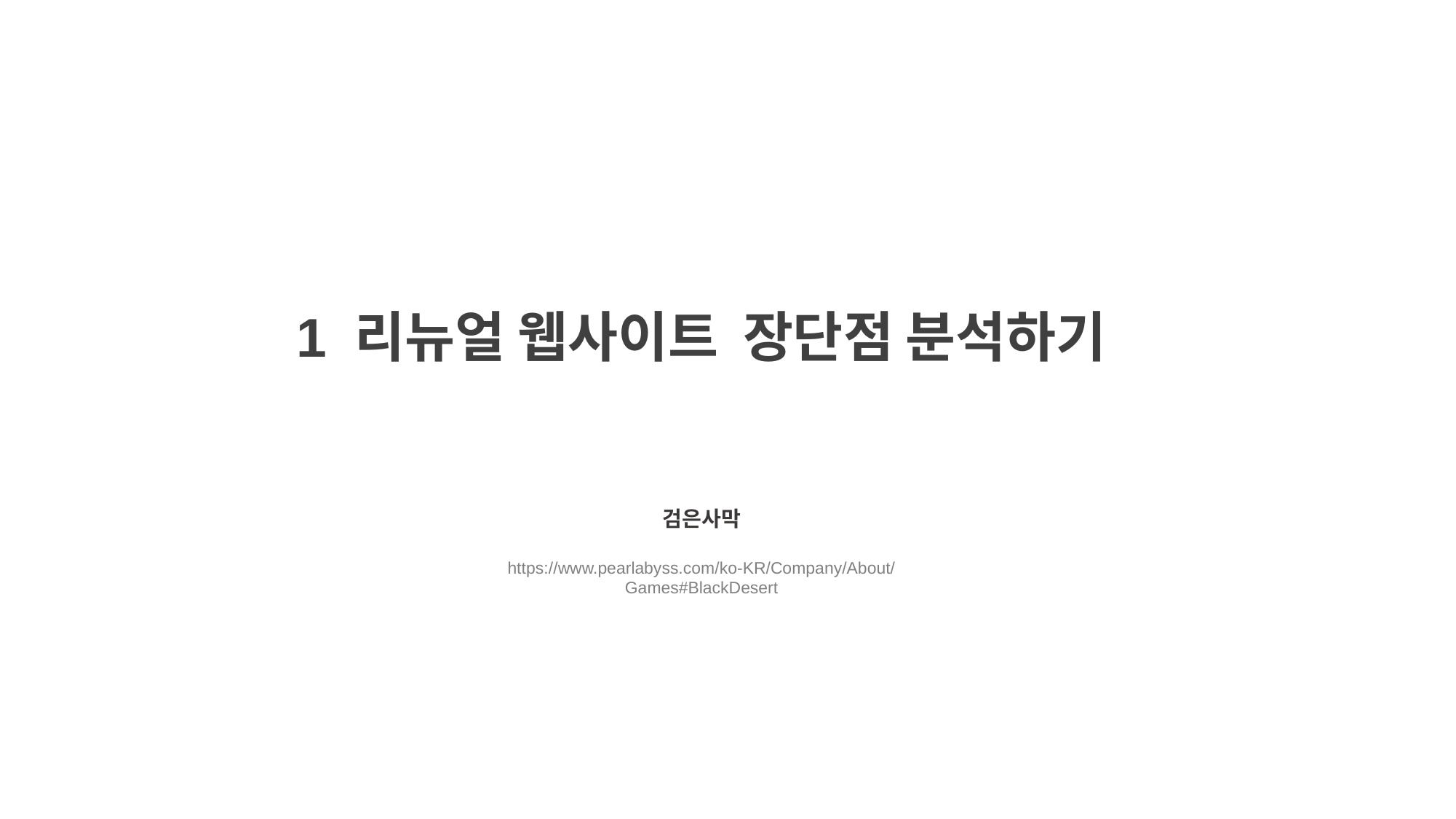

1 리뉴얼 웹사이트  장단점 분석하기
검은사막
https://www.pearlabyss.com/ko-KR/Company/About/Games#BlackDesert